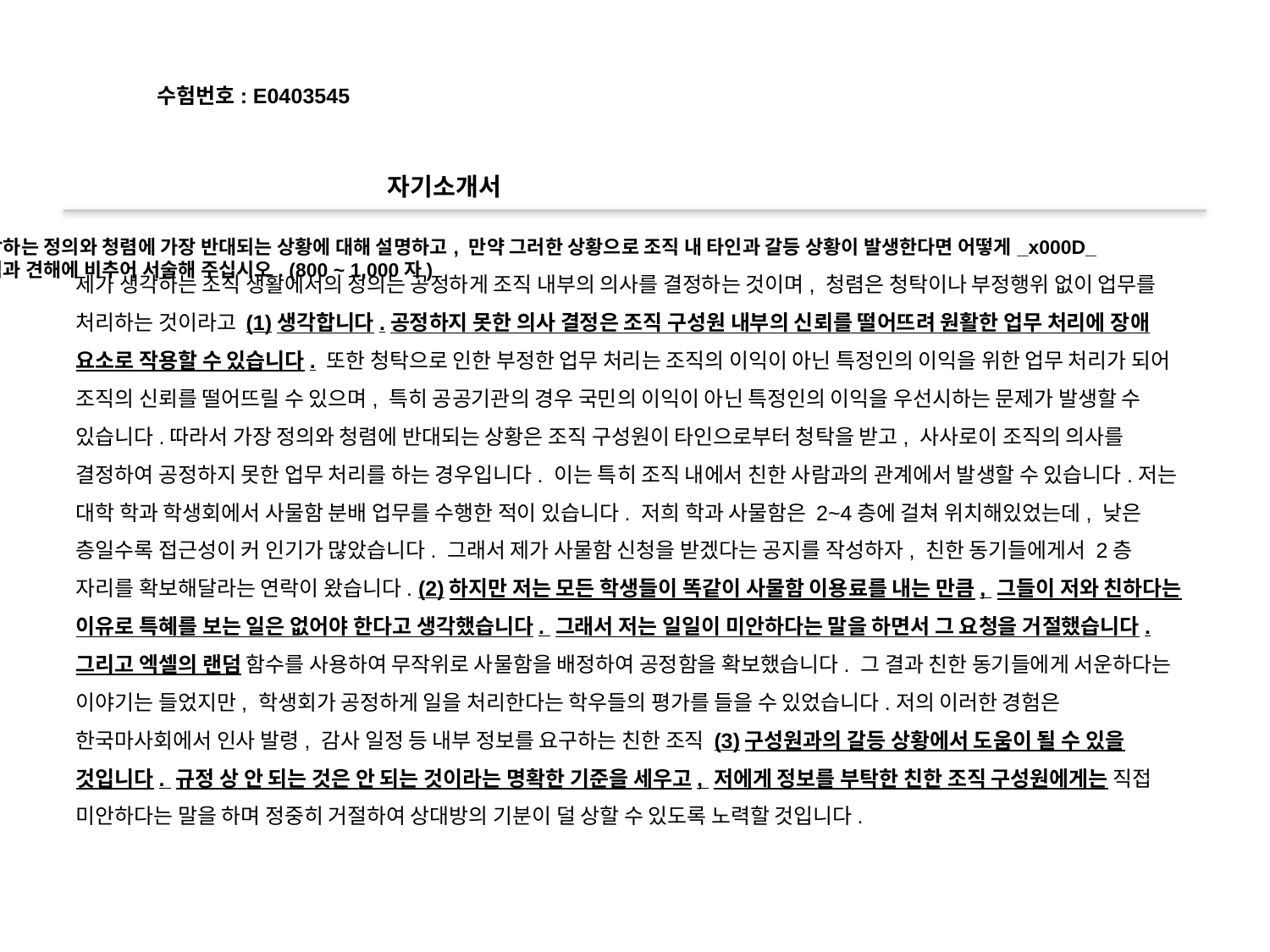

수험번호: E0403545
#

자기소개서

조직 생활에서 본인이 생각하는 정의와 청렴에 가장 반대되는 상황에 대해 설명하고, 만약 그러한 상황으로 조직 내 타인과 갈등 상황이 발생한다면 어떻게_x000D_
대처할 것인지 본인의 경험과 견해에 비추어 서술해 주십시오. (800 ~ 1,000자)

제가 생각하는 조직 생활에서의 정의는 공정하게 조직 내부의 의사를 결정하는 것이며, 청렴은 청탁이나 부정행위 없이 업무를 처리하는 것이라고 (1)생각합니다.공정하지 못한 의사 결정은 조직 구성원 내부의 신뢰를 떨어뜨려 원활한 업무 처리에 장애 요소로 작용할 수 있습니다. 또한 청탁으로 인한 부정한 업무 처리는 조직의 이익이 아닌 특정인의 이익을 위한 업무 처리가 되어 조직의 신뢰를 떨어뜨릴 수 있으며, 특히 공공기관의 경우 국민의 이익이 아닌 특정인의 이익을 우선시하는 문제가 발생할 수 있습니다.따라서 가장 정의와 청렴에 반대되는 상황은 조직 구성원이 타인으로부터 청탁을 받고, 사사로이 조직의 의사를 결정하여 공정하지 못한 업무 처리를 하는 경우입니다. 이는 특히 조직 내에서 친한 사람과의 관계에서 발생할 수 있습니다.저는 대학 학과 학생회에서 사물함 분배 업무를 수행한 적이 있습니다. 저희 학과 사물함은 2~4층에 걸쳐 위치해있었는데, 낮은 층일수록 접근성이 커 인기가 많았습니다. 그래서 제가 사물함 신청을 받겠다는 공지를 작성하자, 친한 동기들에게서 2층 자리를 확보해달라는 연락이 왔습니다. (2)하지만 저는 모든 학생들이 똑같이 사물함 이용료를 내는 만큼, 그들이 저와 친하다는 이유로 특혜를 보는 일은 없어야 한다고 생각했습니다. 그래서 저는 일일이 미안하다는 말을 하면서 그 요청을 거절했습니다. 그리고 엑셀의 랜덤 함수를 사용하여 무작위로 사물함을 배정하여 공정함을 확보했습니다. 그 결과 친한 동기들에게 서운하다는 이야기는 들었지만, 학생회가 공정하게 일을 처리한다는 학우들의 평가를 들을 수 있었습니다.저의 이러한 경험은 한국마사회에서 인사 발령, 감사 일정 등 내부 정보를 요구하는 친한 조직 (3)구성원과의 갈등 상황에서 도움이 될 수 있을 것입니다. 규정 상 안 되는 것은 안 되는 것이라는 명확한 기준을 세우고, 저에게 정보를 부탁한 친한 조직 구성원에게는 직접 미안하다는 말을 하며 정중히 거절하여 상대방의 기분이 덜 상할 수 있도록 노력할 것입니다.

자기소개서 기반 면접 질문 제안

(1) 조직 내의 신뢰를 떨어뜨리는 공정하지 못한 의사 결정의 사례는 무엇이라고 생각하시나요?
(2) 친한 동기들의 사물함 배정 요청을 거절하는 과정에서 느끼신 점은 무엇인가요?
(3) 한국마사회에서 인사 발령 등에 관한 정보를 부탁받았을 때의 대처 방안은 무엇인가요?